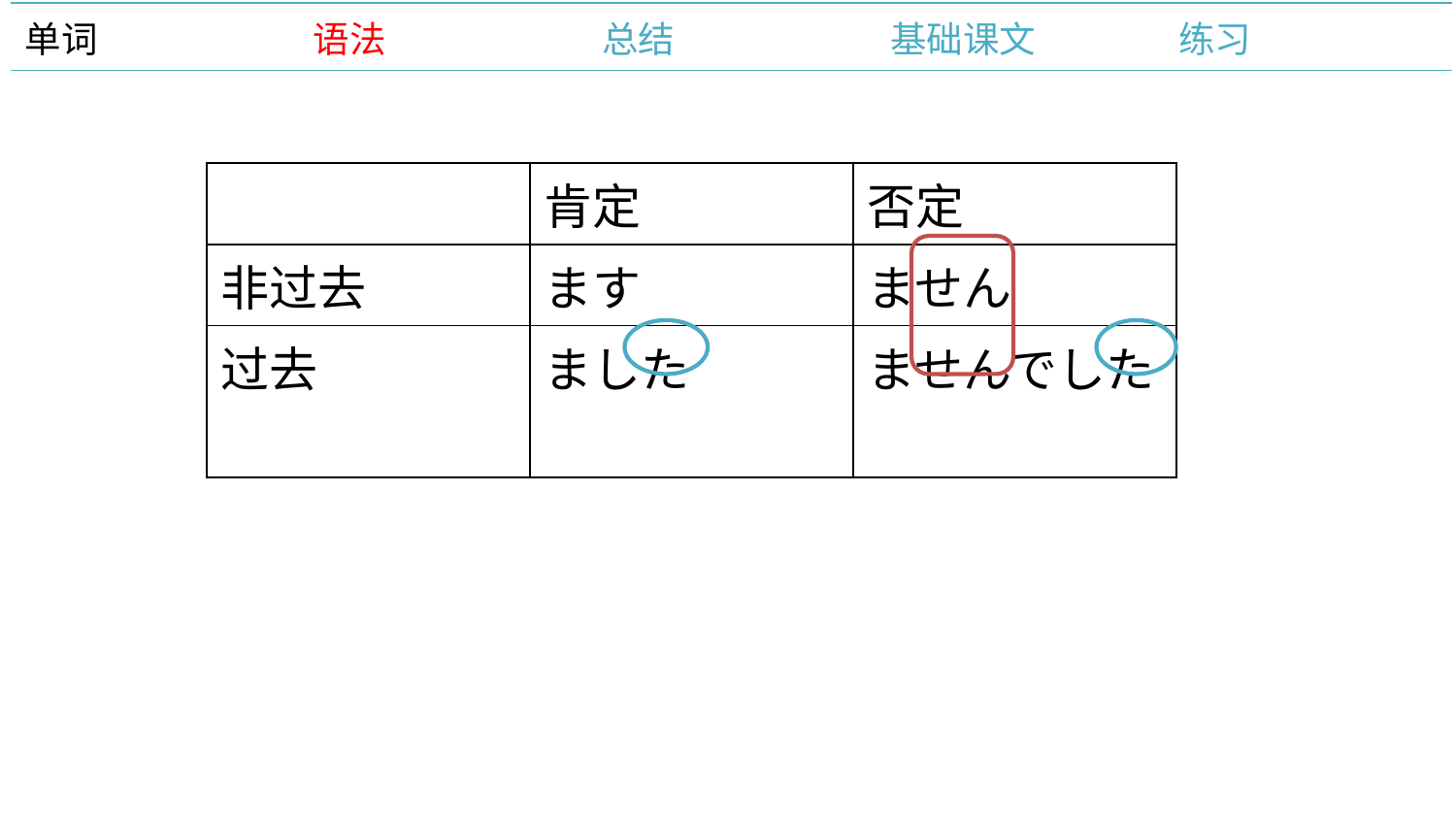

| 单词 | 语法 | 总结 | 基础课文 | 练习 |
| --- | --- | --- | --- | --- |
|  | 肯定 | 否定 |
| --- | --- | --- |
| 非过去 | ます | ません |
| 过去 | ました | ませんでした |